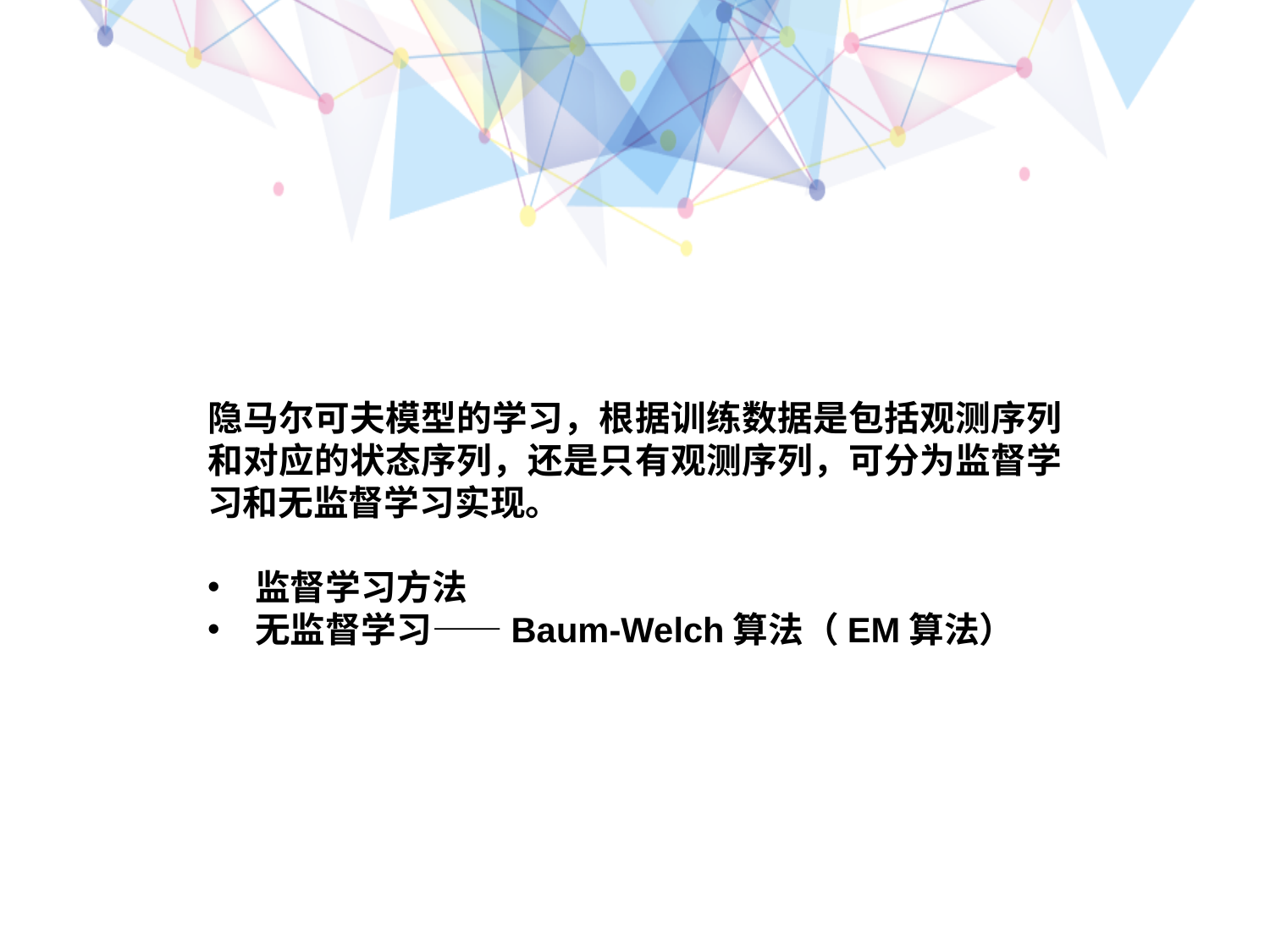

隐马尔可夫模型的学习，根据训练数据是包括观测序列和对应的状态序列，还是只有观测序列，可分为监督学习和无监督学习实现。

监督学习方法
无监督学习——Baum-Welch算法（EM算法）